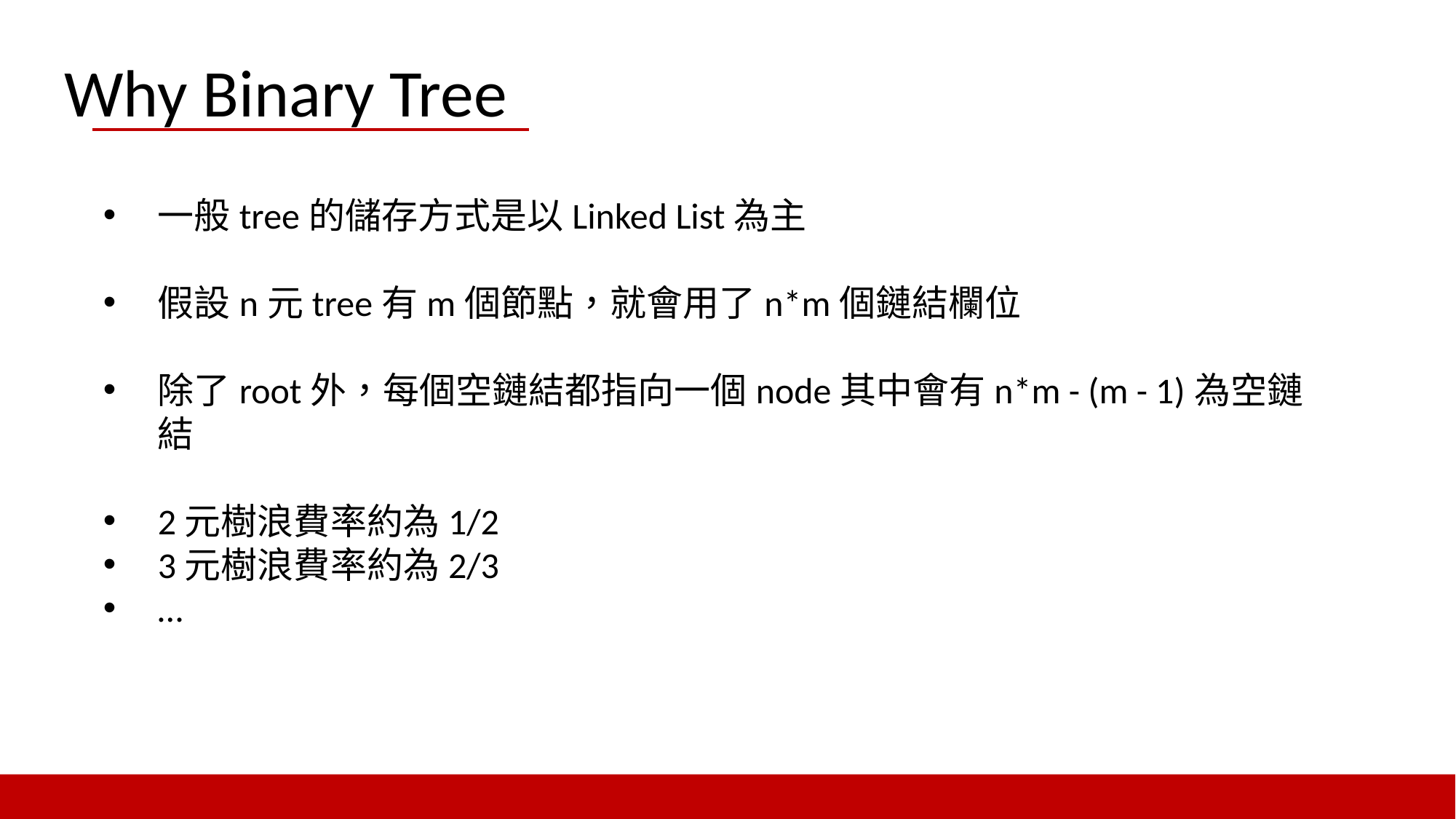

Why Binary Tree
一般tree的儲存方式是以Linked List為主

假設n元tree有m個節點，就會用了n*m個鏈結欄位

除了root外，每個空鏈結都指向一個node其中會有n*m - (m - 1)為空鏈結

2元樹浪費率約為1/2
3元樹浪費率約為2/3
…